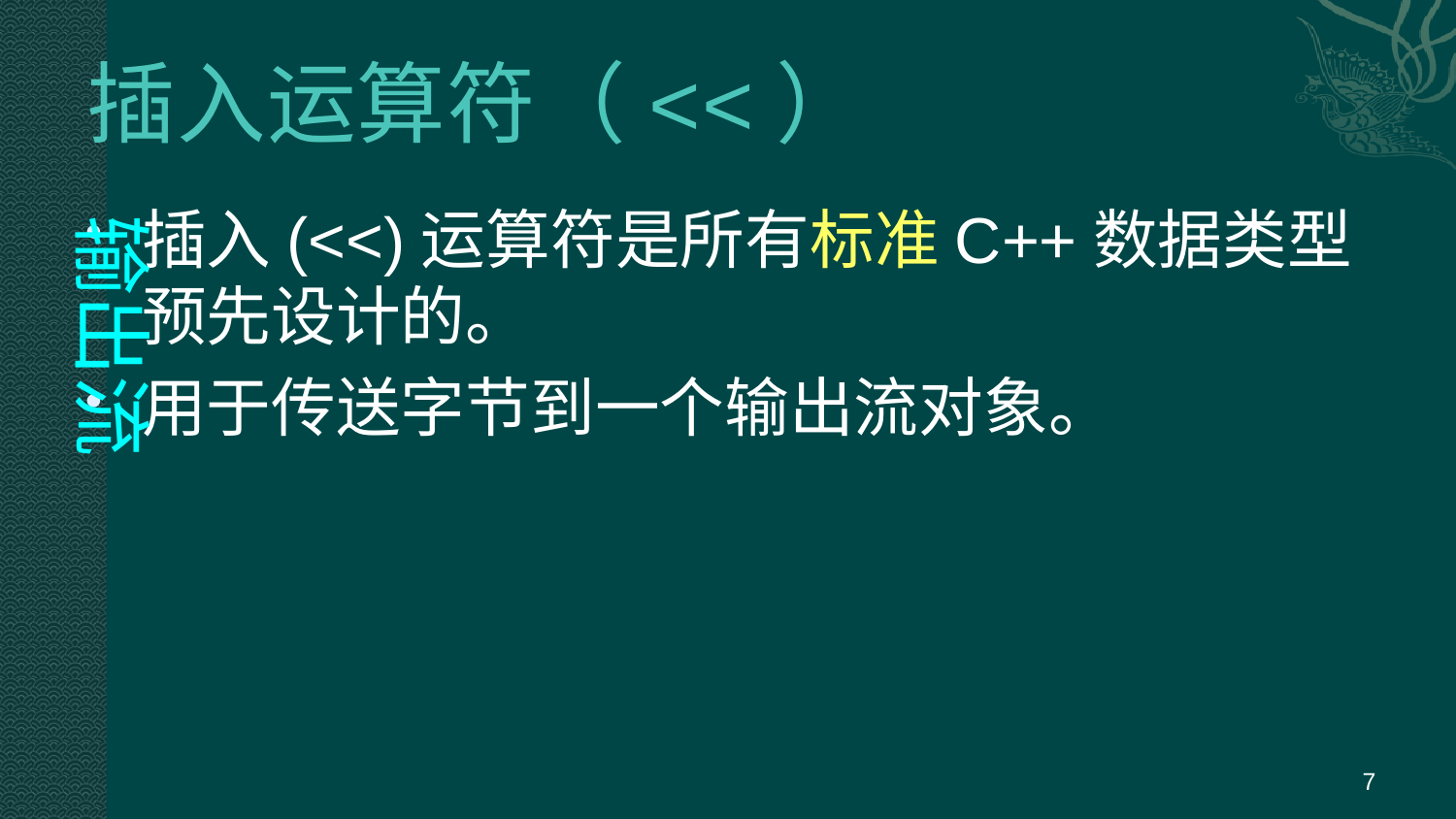

# 插入运算符（<<）
插入(<<)运算符是所有标准C++数据类型预先设计的。
用于传送字节到一个输出流对象。
输出流
7